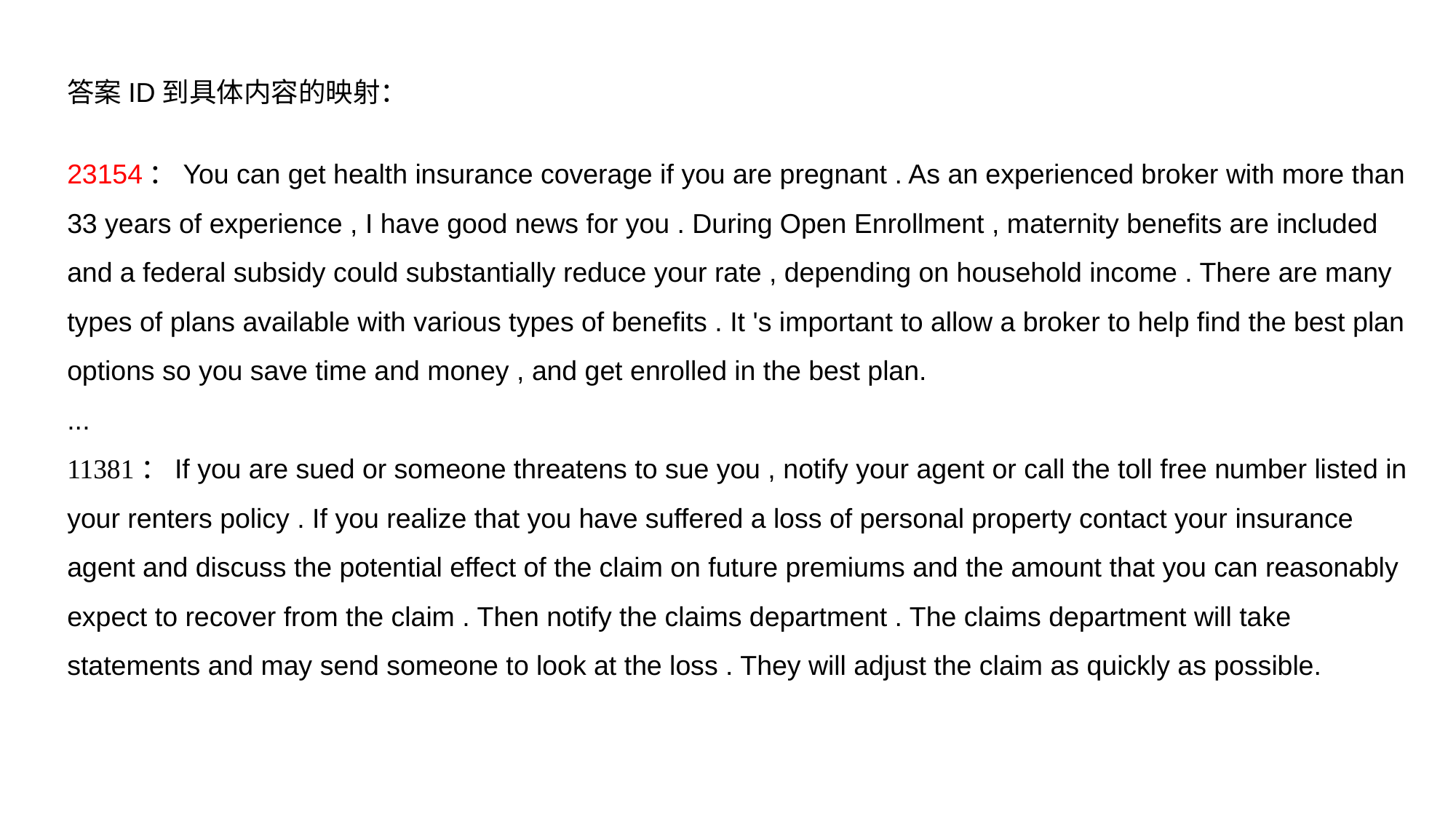

答案ID到具体内容的映射：

23154：You can get health insurance coverage if you are pregnant . As an experienced broker with more than 33 years of experience , I have good news for you . During Open Enrollment , maternity benefits are included and a federal subsidy could substantially reduce your rate , depending on household income . There are many types of plans available with various types of benefits . It 's important to allow a broker to help find the best plan options so you save time and money , and get enrolled in the best plan.
...
11381：If you are sued or someone threatens to sue you , notify your agent or call the toll free number listed in your renters policy . If you realize that you have suffered a loss of personal property contact your insurance agent and discuss the potential effect of the claim on future premiums and the amount that you can reasonably expect to recover from the claim . Then notify the claims department . The claims department will take statements and may send someone to look at the loss . They will adjust the claim as quickly as possible.